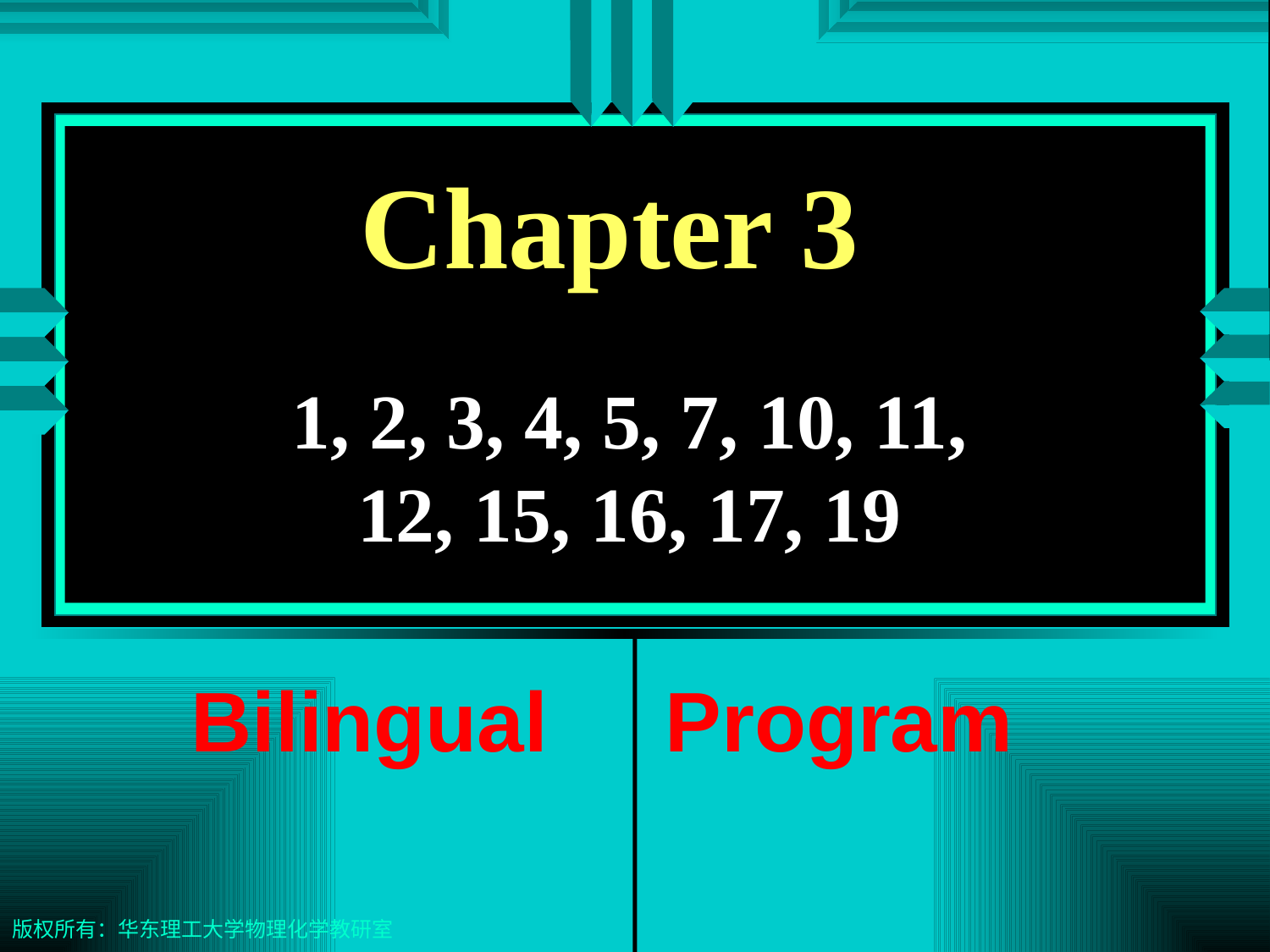

Chapter 3

# 1, 2, 3, 4, 5, 7, 10, 11, 12, 15, 16, 17, 19
Bilingual     Program
版权所有：华东理工大学物理化学教研室